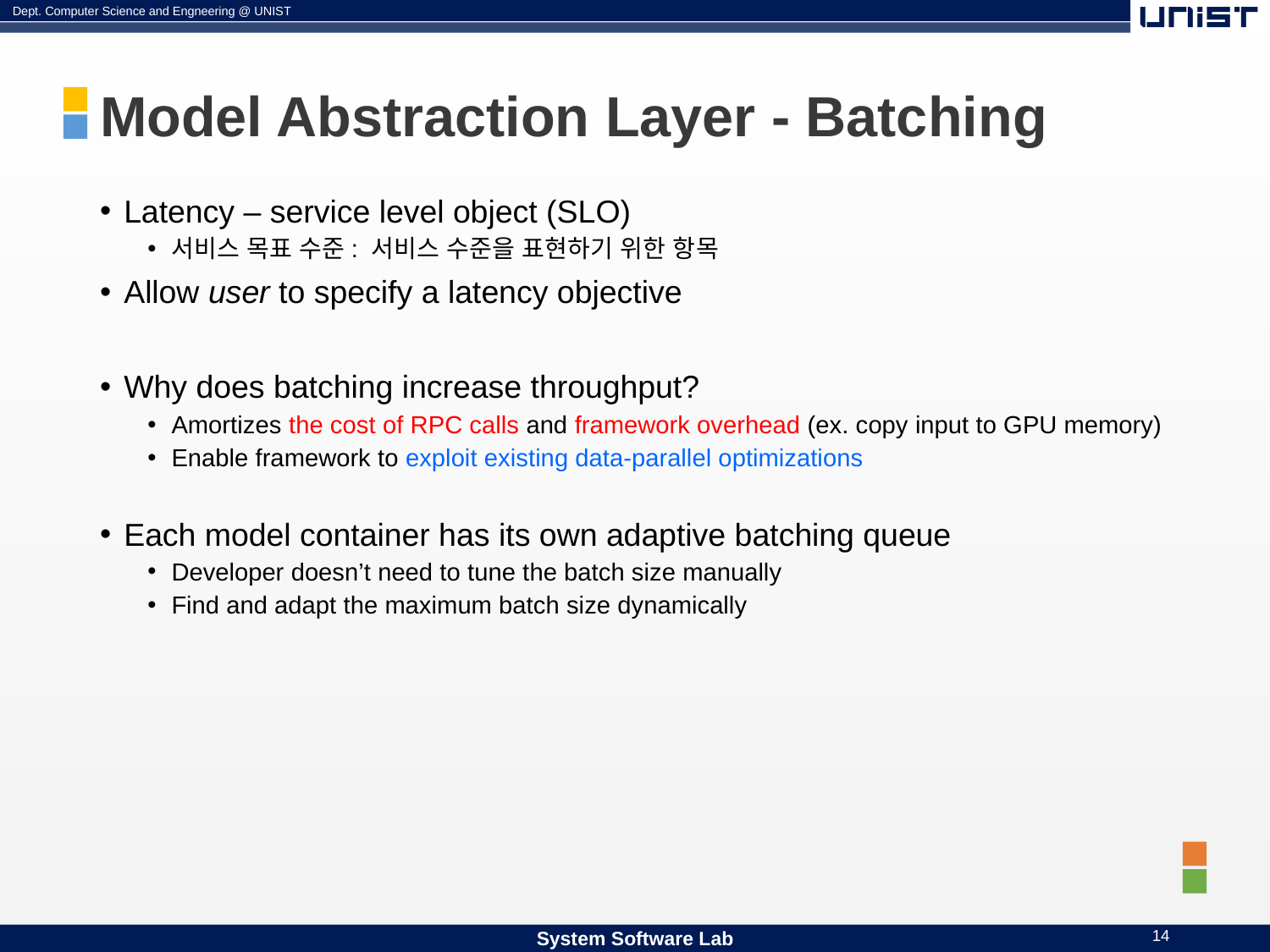

# Model Abstraction Layer - Batching
Latency – service level object (SLO)
서비스 목표 수준: 서비스 수준을 표현하기 위한 항목
Allow user to specify a latency objective

Why does batching increase throughput?
Amortizes the cost of RPC calls and framework overhead (ex. copy input to GPU memory)
Enable framework to exploit existing data-parallel optimizations

Each model container has its own adaptive batching queue
Developer doesn’t need to tune the batch size manually
Find and adapt the maximum batch size dynamically

14